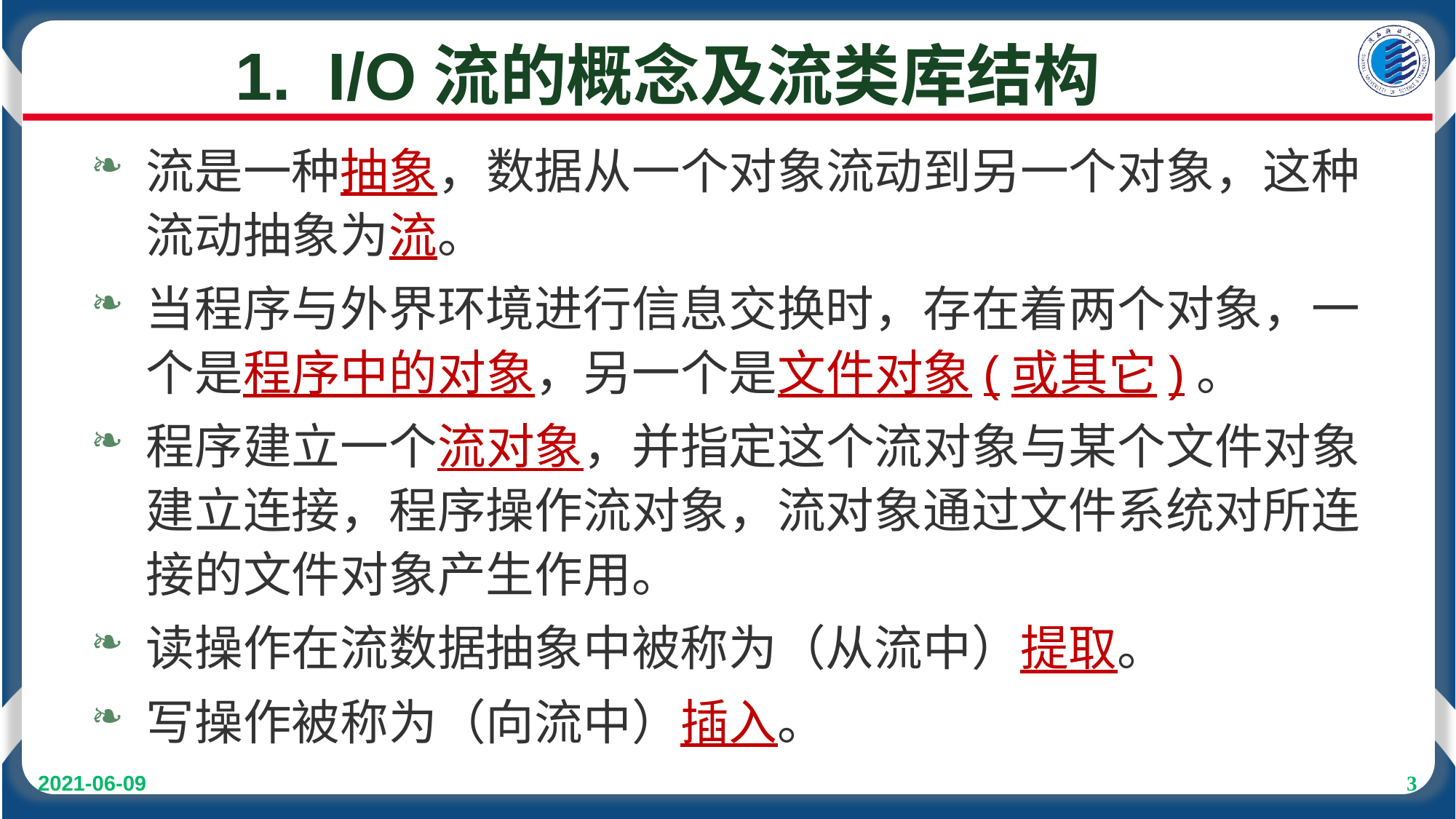

# 1.  I/O流的概念及流类库结构
流是一种抽象，数据从一个对象流动到另一个对象，这种流动抽象为流。
当程序与外界环境进行信息交换时，存在着两个对象，一个是程序中的对象，另一个是文件对象(或其它)。
程序建立一个流对象，并指定这个流对象与某个文件对象建立连接，程序操作流对象，流对象通过文件系统对所连接的文件对象产生作用。
读操作在流数据抽象中被称为（从流中）提取。
写操作被称为（向流中）插入。
2021-06-09
3